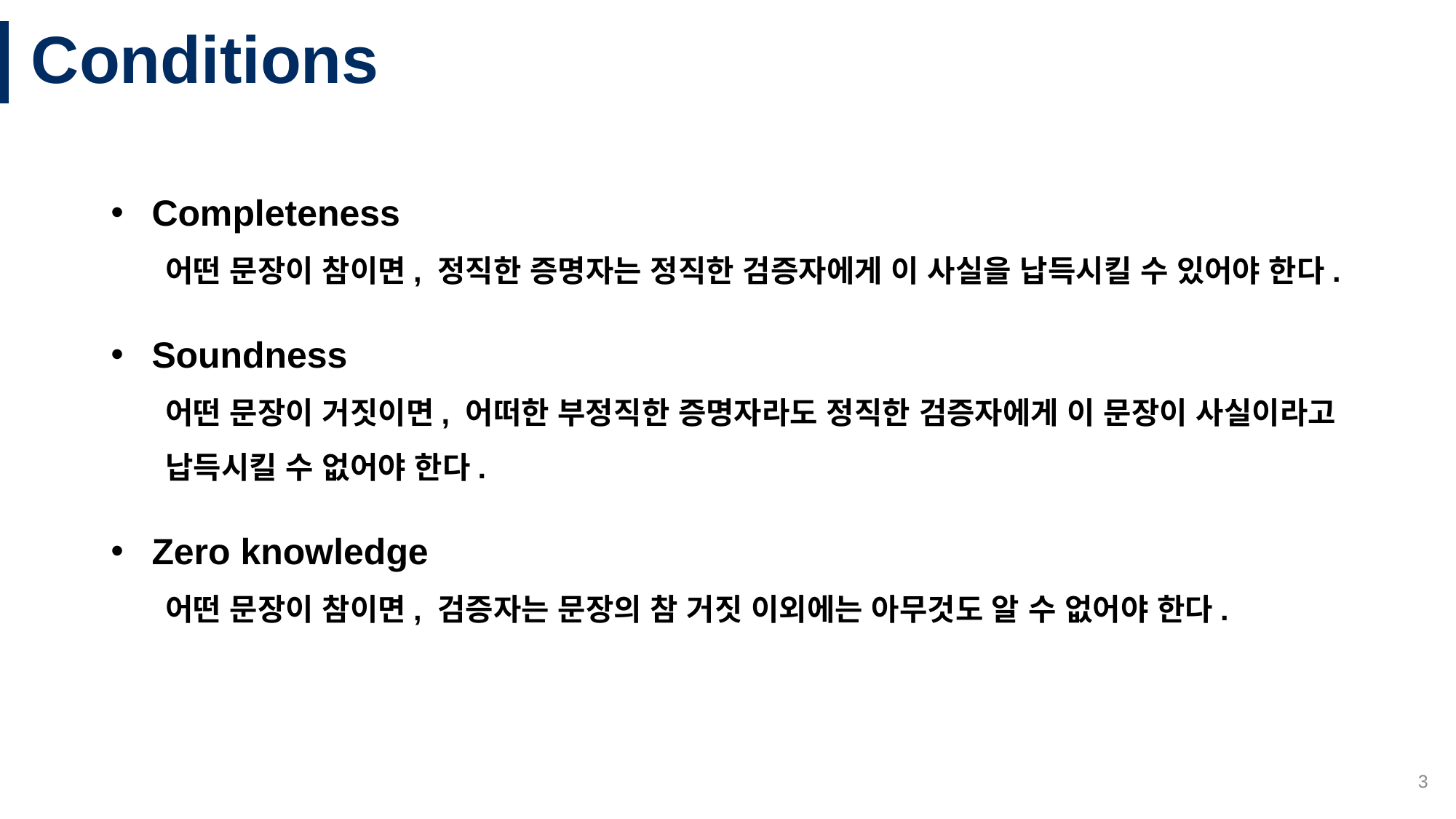

# Conditions
Completeness
어떤 문장이 참이면, 정직한 증명자는 정직한 검증자에게 이 사실을 납득시킬 수 있어야 한다.
Soundness
어떤 문장이 거짓이면, 어떠한 부정직한 증명자라도 정직한 검증자에게 이 문장이 사실이라고
납득시킬 수 없어야 한다.
Zero knowledge
어떤 문장이 참이면, 검증자는 문장의 참 거짓 이외에는 아무것도 알 수 없어야 한다.
3